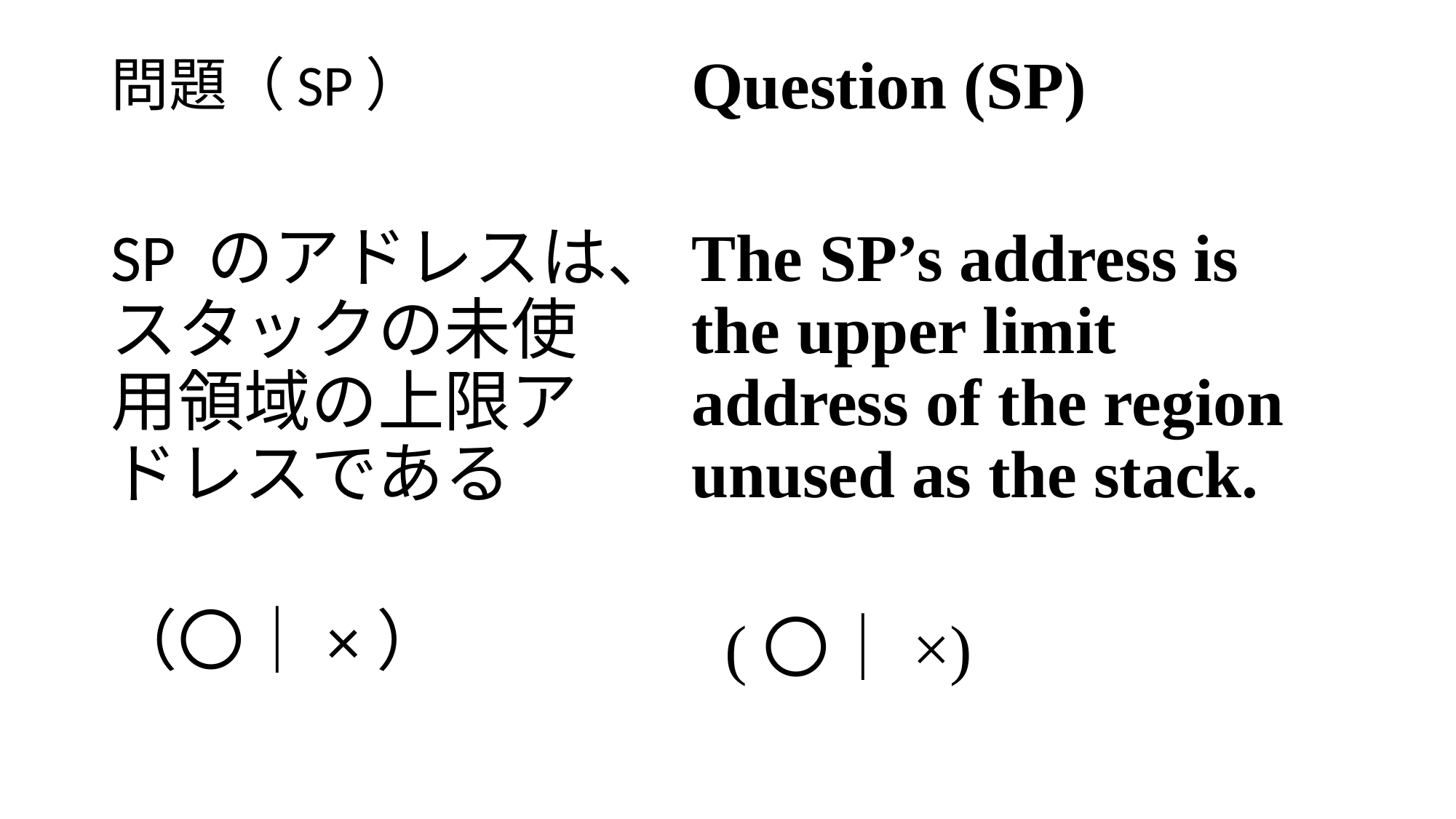

問題（SP）
# Question (SP)
SP のアドレスは、スタックの未使用領域の上限アドレスである
（〇｜×）
The SP’s address is the upper limit address of the region unused as the stack.

  (〇｜×)